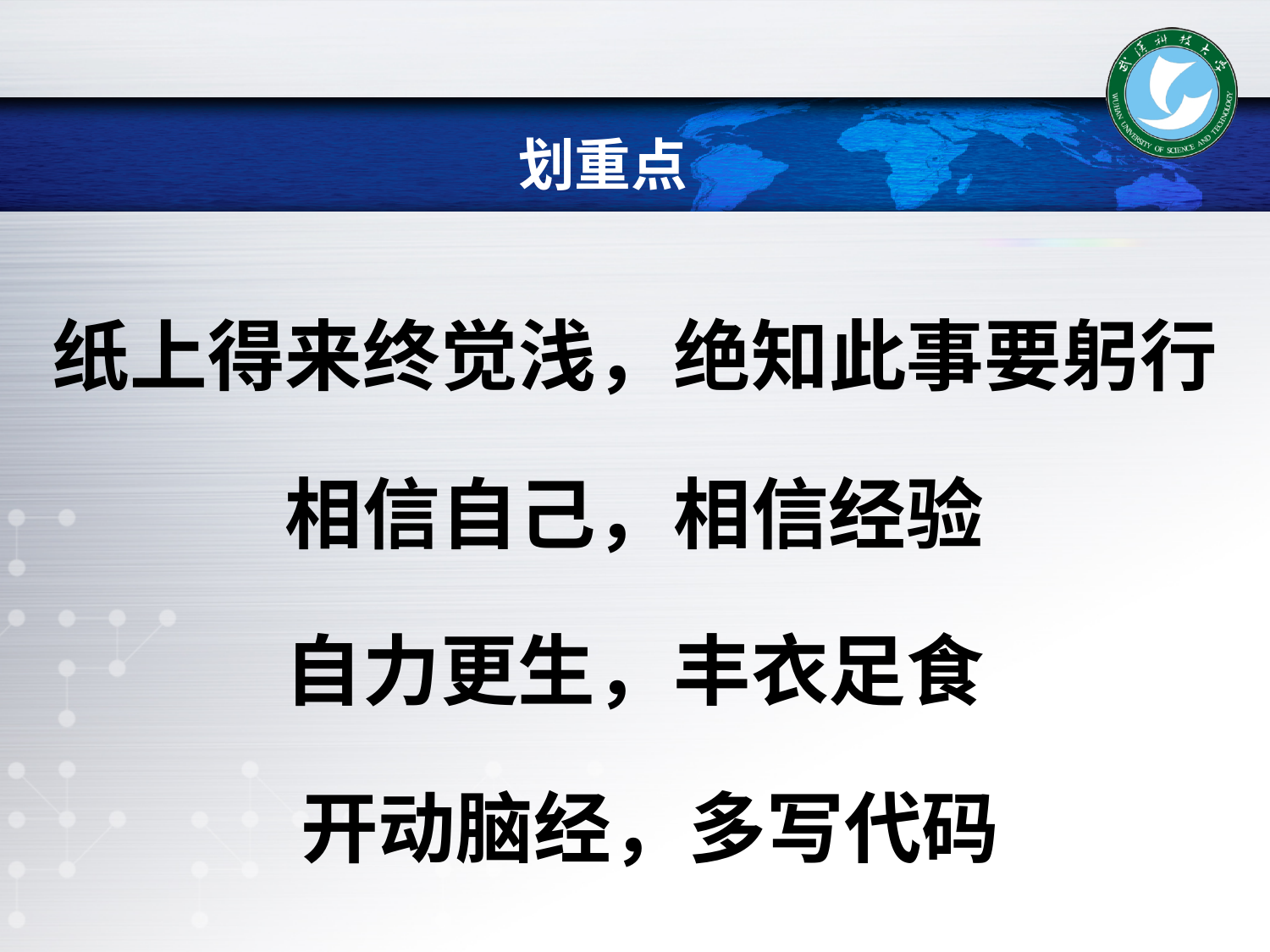

# 划重点
纸上得来终觉浅，绝知此事要躬行

相信自己，相信经验
自力更生，丰衣足食
开动脑经，多写代码